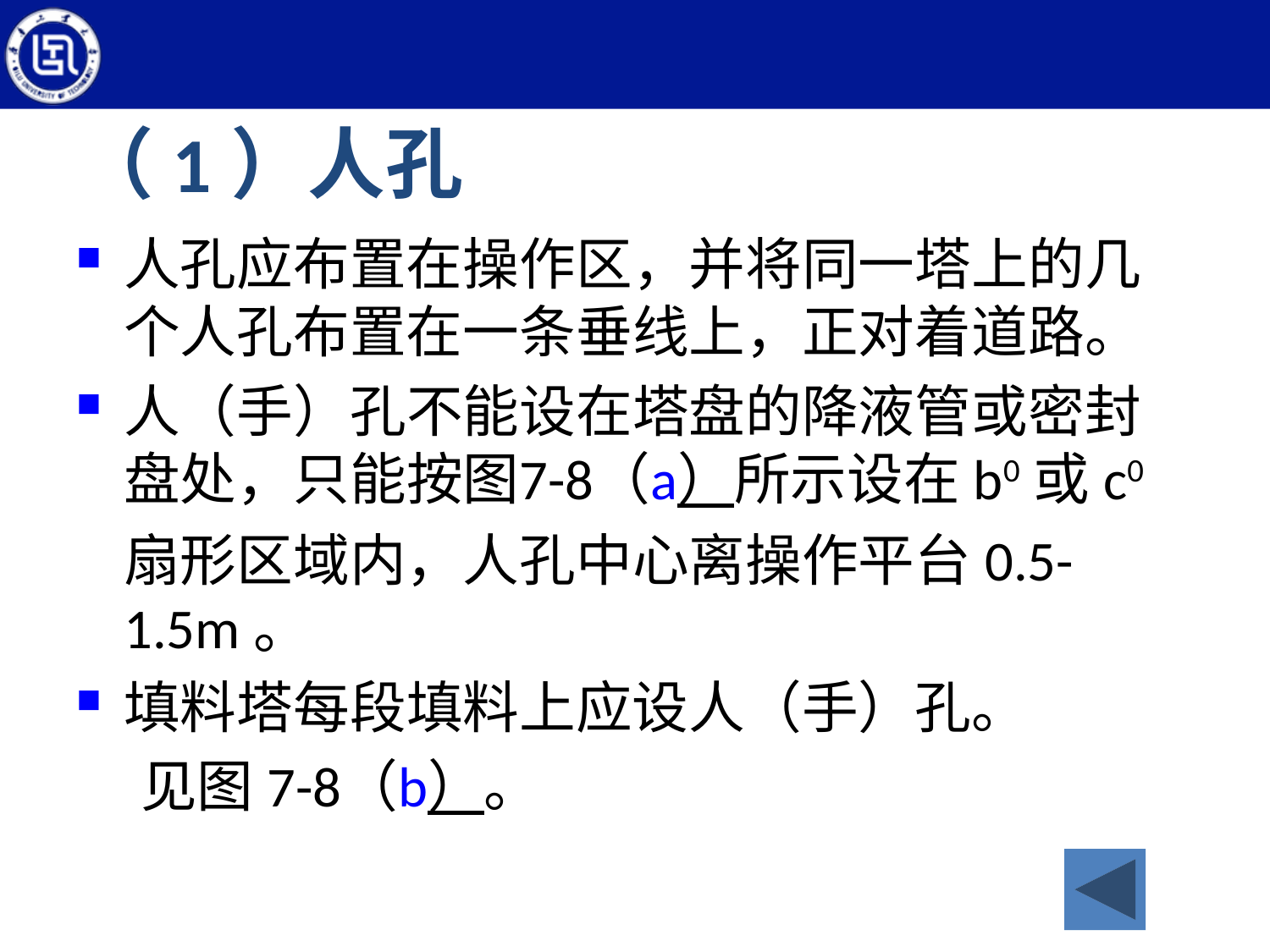

# （1）人孔
人孔应布置在操作区，并将同一塔上的几个人孔布置在一条垂线上，正对着道路。
人（手）孔不能设在塔盘的降液管或密封盘处，只能按图7-8（a）所示设在b0或c0扇形区域内，人孔中心离操作平台0.5-1.5m。
填料塔每段填料上应设人（手）孔。
    见图7-8（b）。